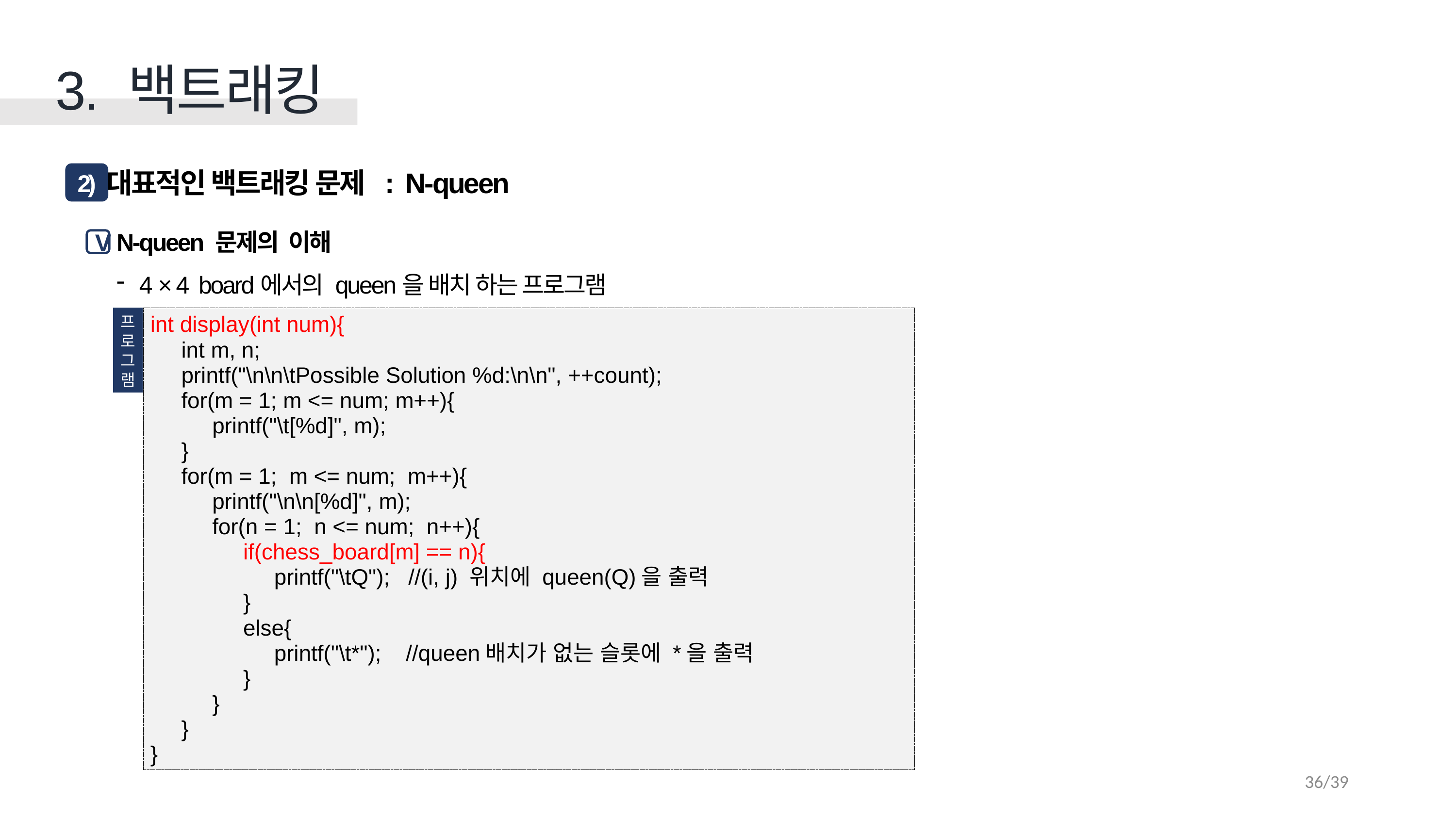

3. 백트래킹

대표적인 백트래킹 문제  :  N-queen
2)
N-queen 문제의  이해
V
4 × 4  board에서의 queen을 배치 하는 프로그램
프
로
그
램
int display(int num){
     int m, n;
     printf("\n\n\tPossible Solution %d:\n\n", ++count);
     for(m = 1; m <= num; m++){
          printf("\t[%d]", m);
     }
     for(m = 1;  m <= num;  m++){
          printf("\n\n[%d]", m);
          for(n = 1;  n <= num;  n++){
               if(chess_board[m] == n){
                    printf("\tQ");   //(i, j) 위치에 queen(Q)을 출력
               }
               else{
                    printf("\t*");    //queen배치가 없는 슬롯에 *을 출력
               }
          }
     }
}
36/39